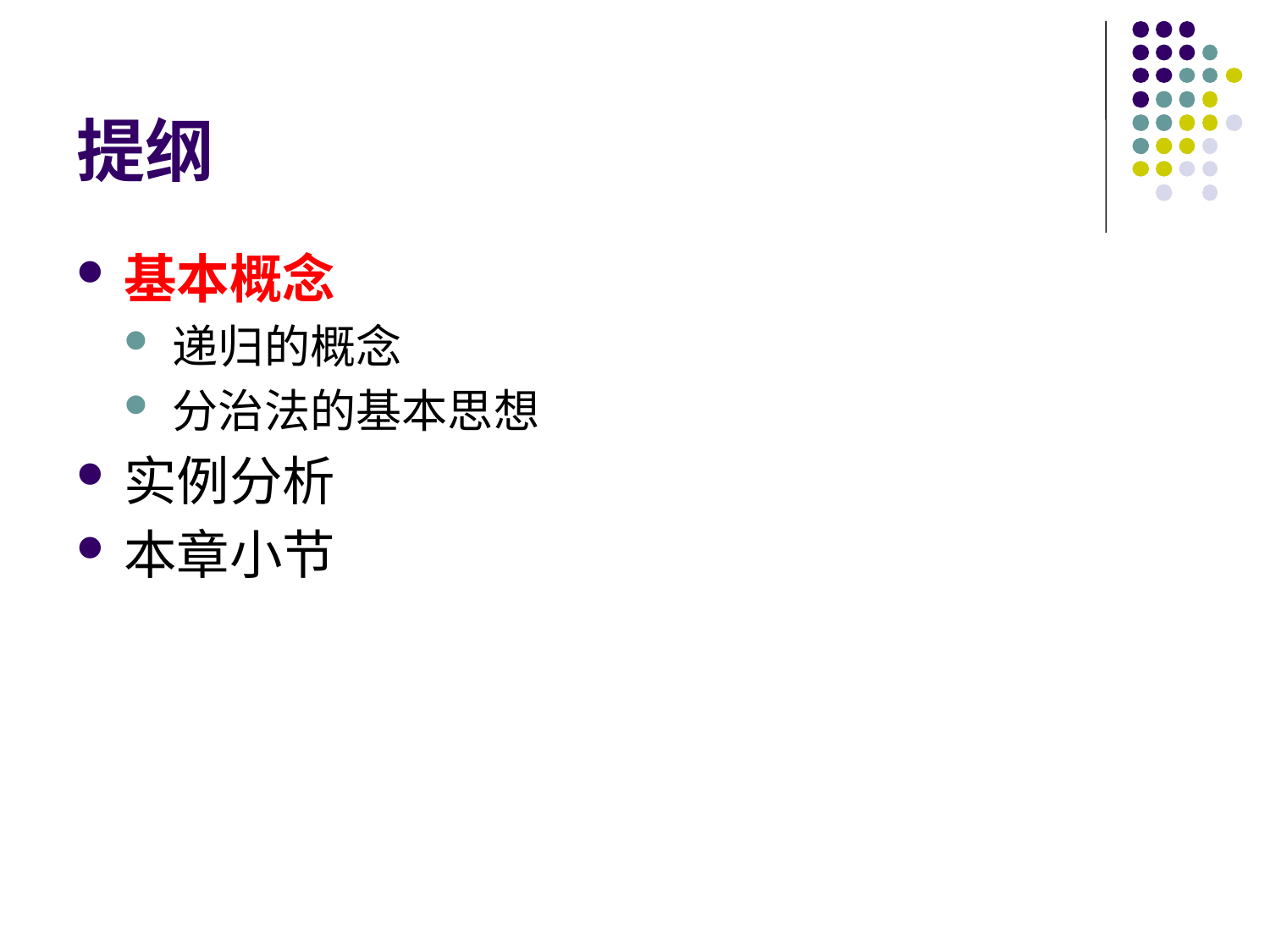

# 提纲
基本概念
递归的概念
分治法的基本思想
实例分析
本章小节